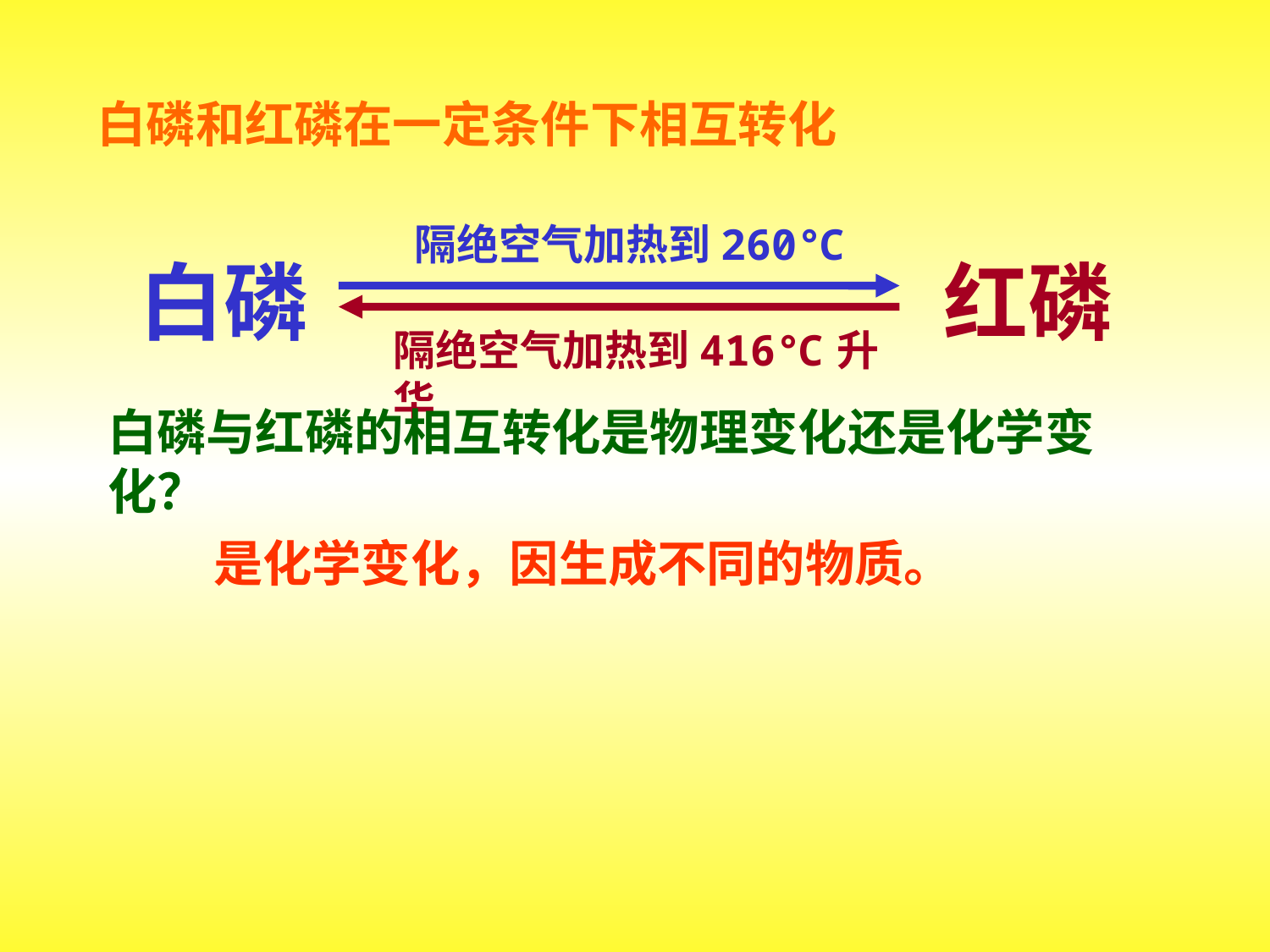

白磷和红磷在一定条件下相互转化
隔绝空气加热到260℃
白磷
红磷

隔绝空气加热到416℃升华
白磷与红磷的相互转化是物理变化还是化学变化？
是化学变化，因生成不同的物质。